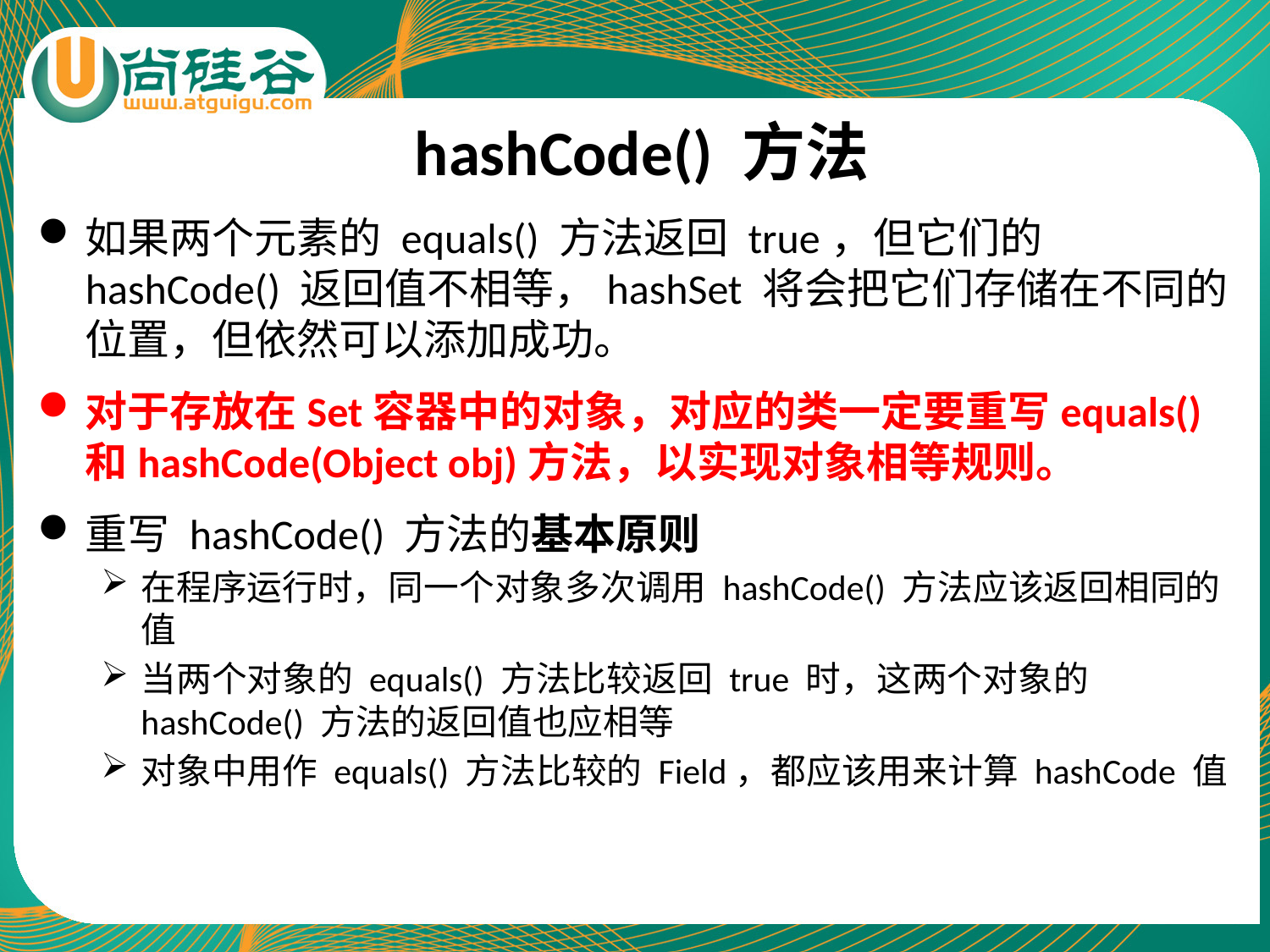

# hashCode() 方法
如果两个元素的 equals() 方法返回 true，但它们的 hashCode() 返回值不相等，hashSet 将会把它们存储在不同的位置，但依然可以添加成功。
对于存放在Set容器中的对象，对应的类一定要重写equals()和hashCode(Object obj)方法，以实现对象相等规则。
重写 hashCode() 方法的基本原则
在程序运行时，同一个对象多次调用 hashCode() 方法应该返回相同的值
当两个对象的 equals() 方法比较返回 true 时，这两个对象的 hashCode() 方法的返回值也应相等
对象中用作 equals() 方法比较的 Field，都应该用来计算 hashCode 值